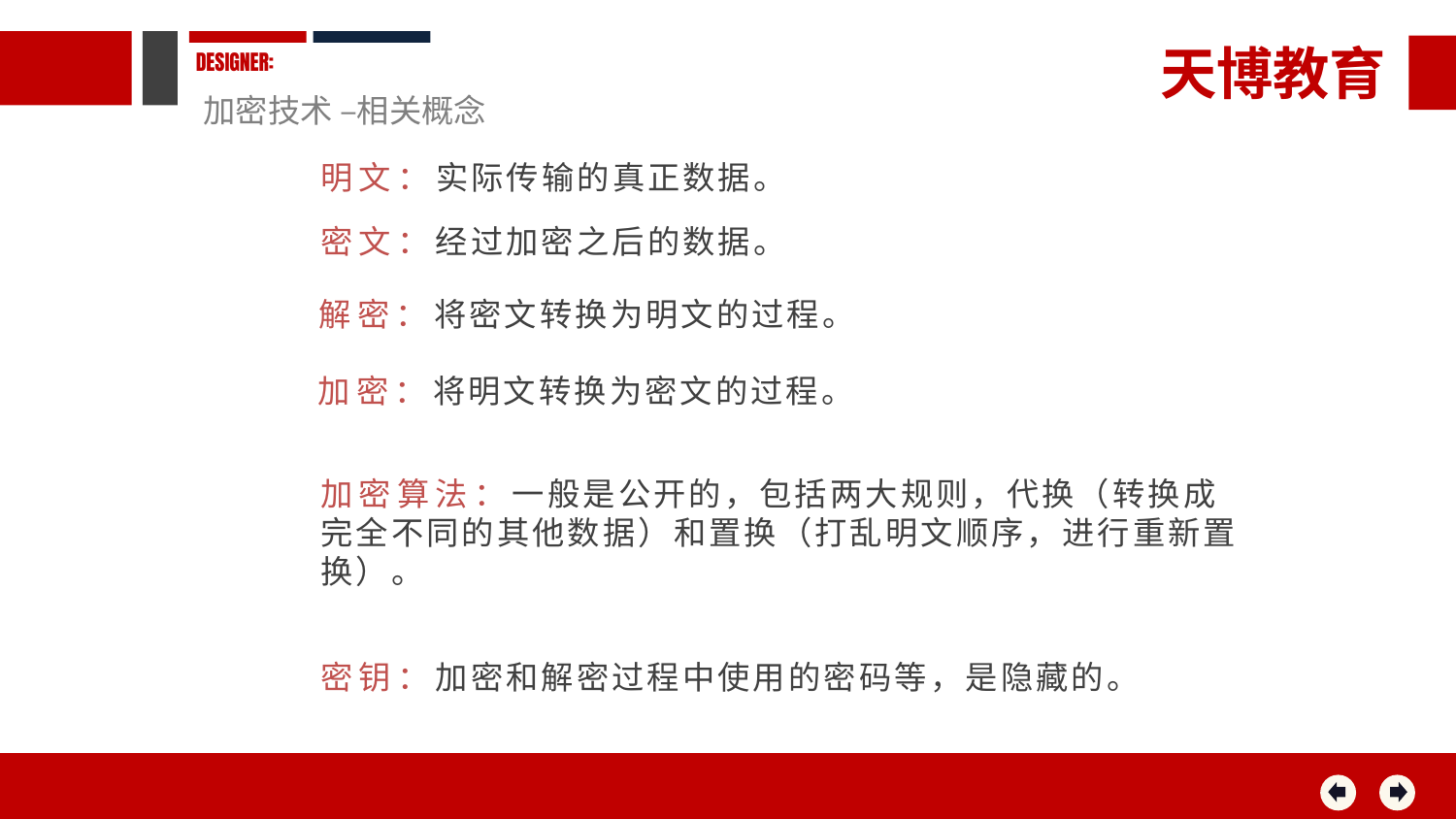

天博教育
DESIGNER:
加密技术 –相关概念
明文：实际传输的真正数据。

密文：经过加密之后的数据。

解密：将密文转换为明文的过程。

加密：将明文转换为密文的过程。

加密算法：一般是公开的，包括两大规则，代换（转换成完全不同的其他数据）和置换（打乱明文顺序，进行重新置换）。

密钥：加密和解密过程中使用的密码等，是隐藏的。